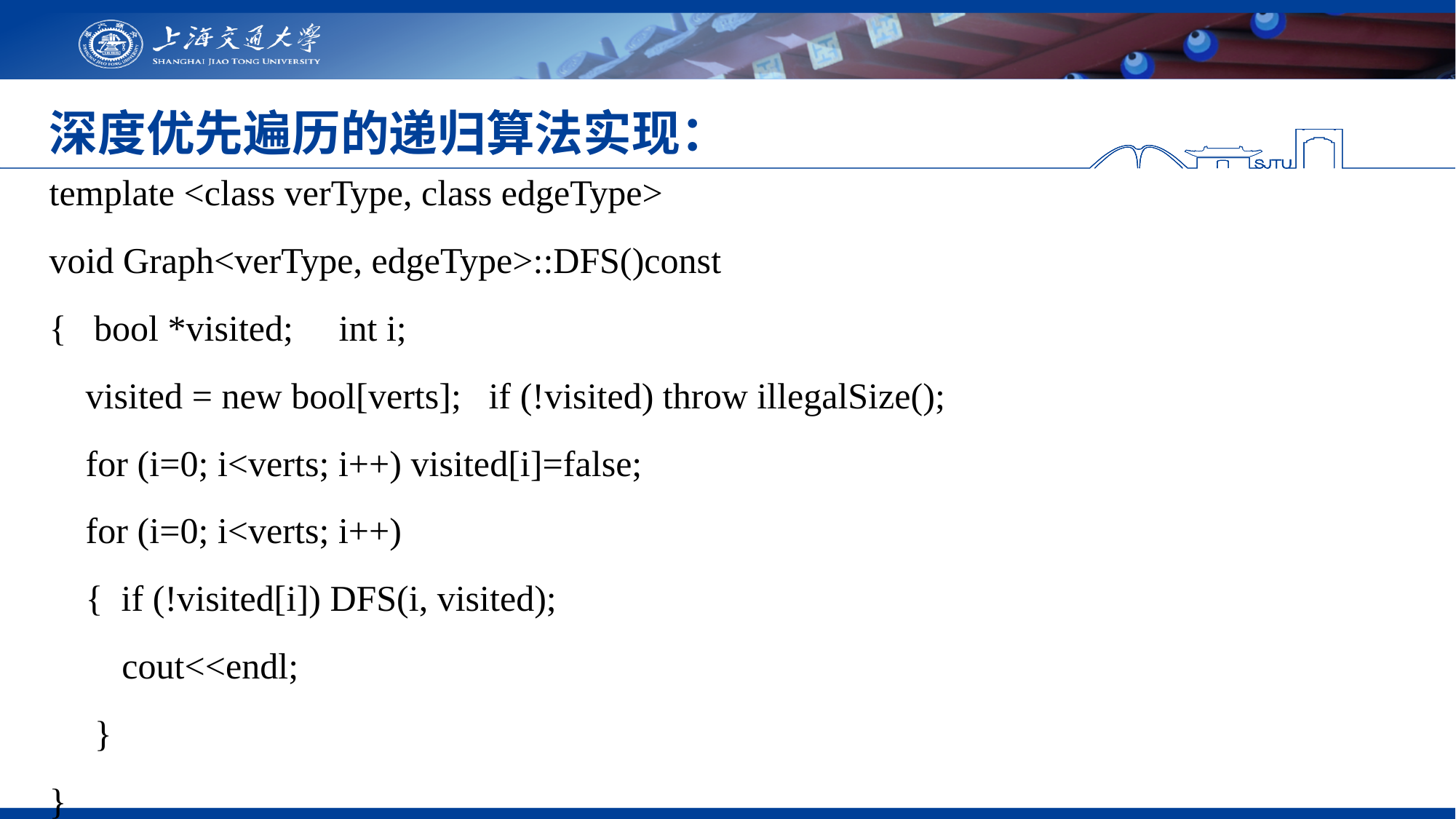

# 深度优先遍历的递归算法实现：
template <class verType, class edgeType>
void Graph<verType, edgeType>::DFS()const
{   bool *visited;     int i;
    visited = new bool[verts];   if (!visited) throw illegalSize();
    for (i=0; i<verts; i++) visited[i]=false;
    for (i=0; i<verts; i++)
    {  if (!visited[i]) DFS(i, visited);
        cout<<endl;
     }
}